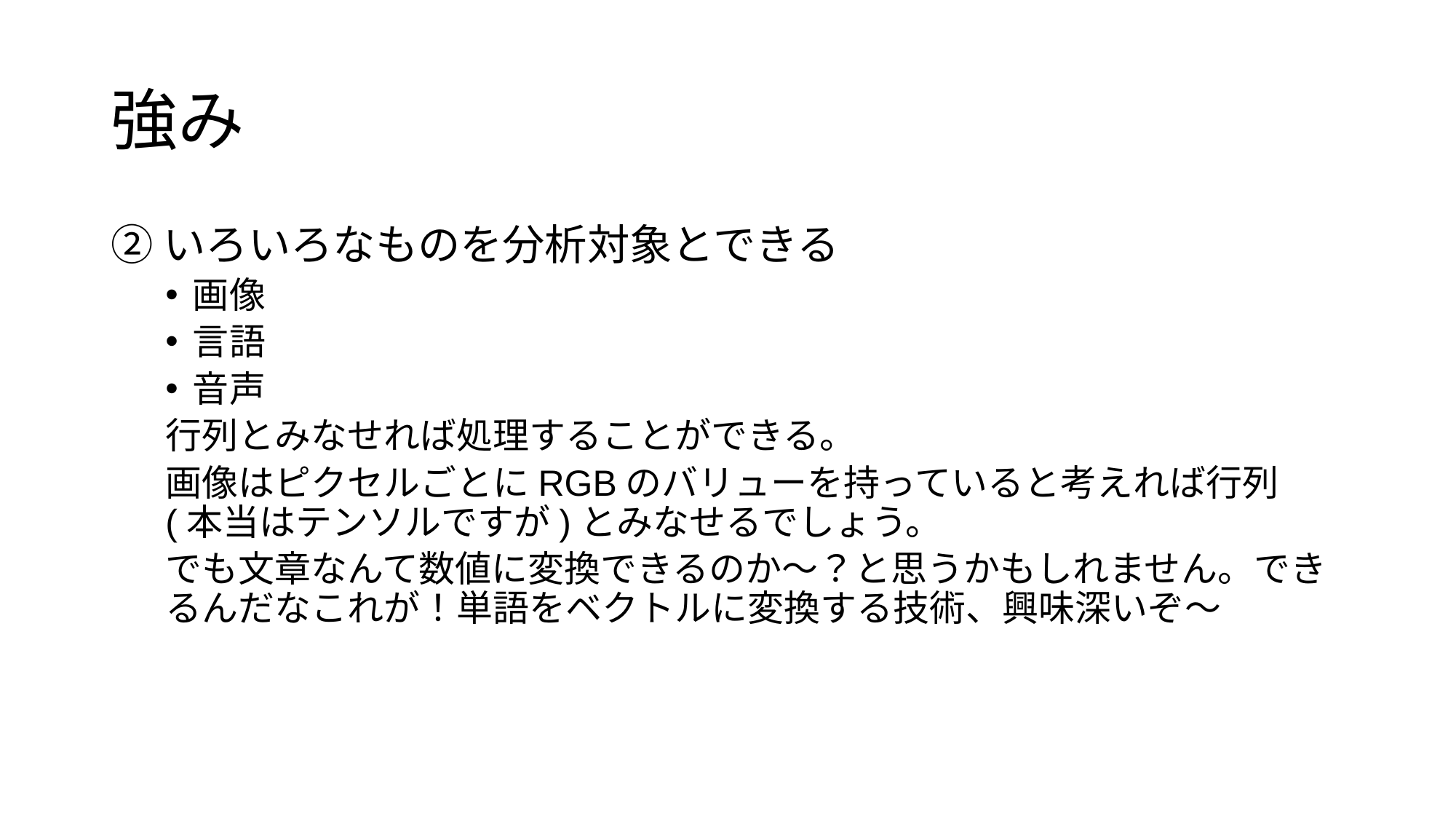

# 強み
②いろいろなものを分析対象とできる
画像
言語
音声
行列とみなせれば処理することができる。
画像はピクセルごとにRGBのバリューを持っていると考えれば行列(本当はテンソルですが)とみなせるでしょう。
でも文章なんて数値に変換できるのか～？と思うかもしれません。できるんだなこれが！単語をベクトルに変換する技術、興味深いぞ～